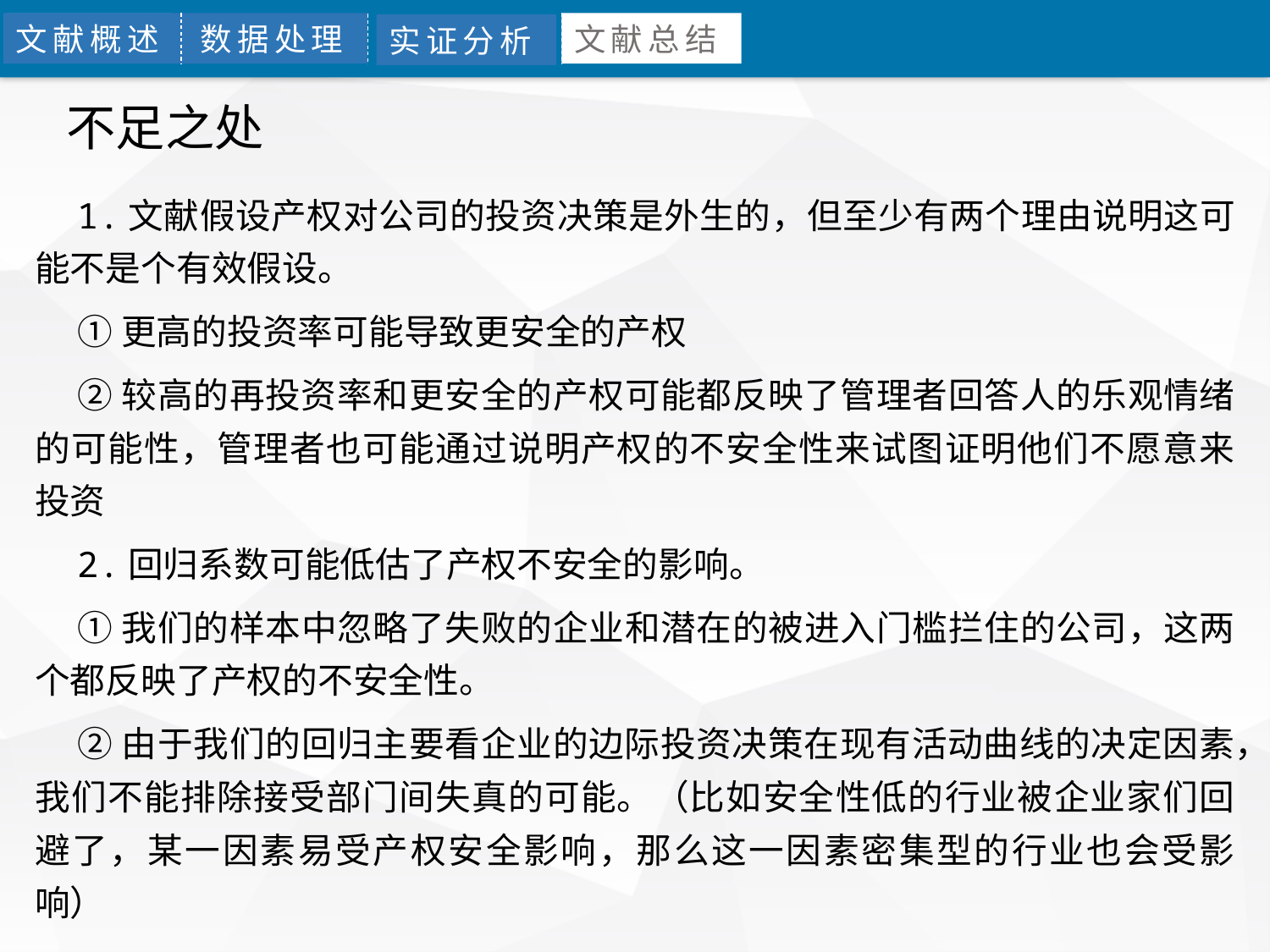

文献概述
数据处理
文献总结

实证分析
不足之处
1.文献假设产权对公司的投资决策是外生的，但至少有两个理由说明这可能不是个有效假设。
①更高的投资率可能导致更安全的产权
②较高的再投资率和更安全的产权可能都反映了管理者回答人的乐观情绪的可能性，管理者也可能通过说明产权的不安全性来试图证明他们不愿意来投资
2.回归系数可能低估了产权不安全的影响。
①我们的样本中忽略了失败的企业和潜在的被进入门槛拦住的公司，这两个都反映了产权的不安全性。
②由于我们的回归主要看企业的边际投资决策在现有活动曲线的决定因素，我们不能排除接受部门间失真的可能。（比如安全性低的行业被企业家们回避了，某一因素易受产权安全影响，那么这一因素密集型的行业也会受影响）